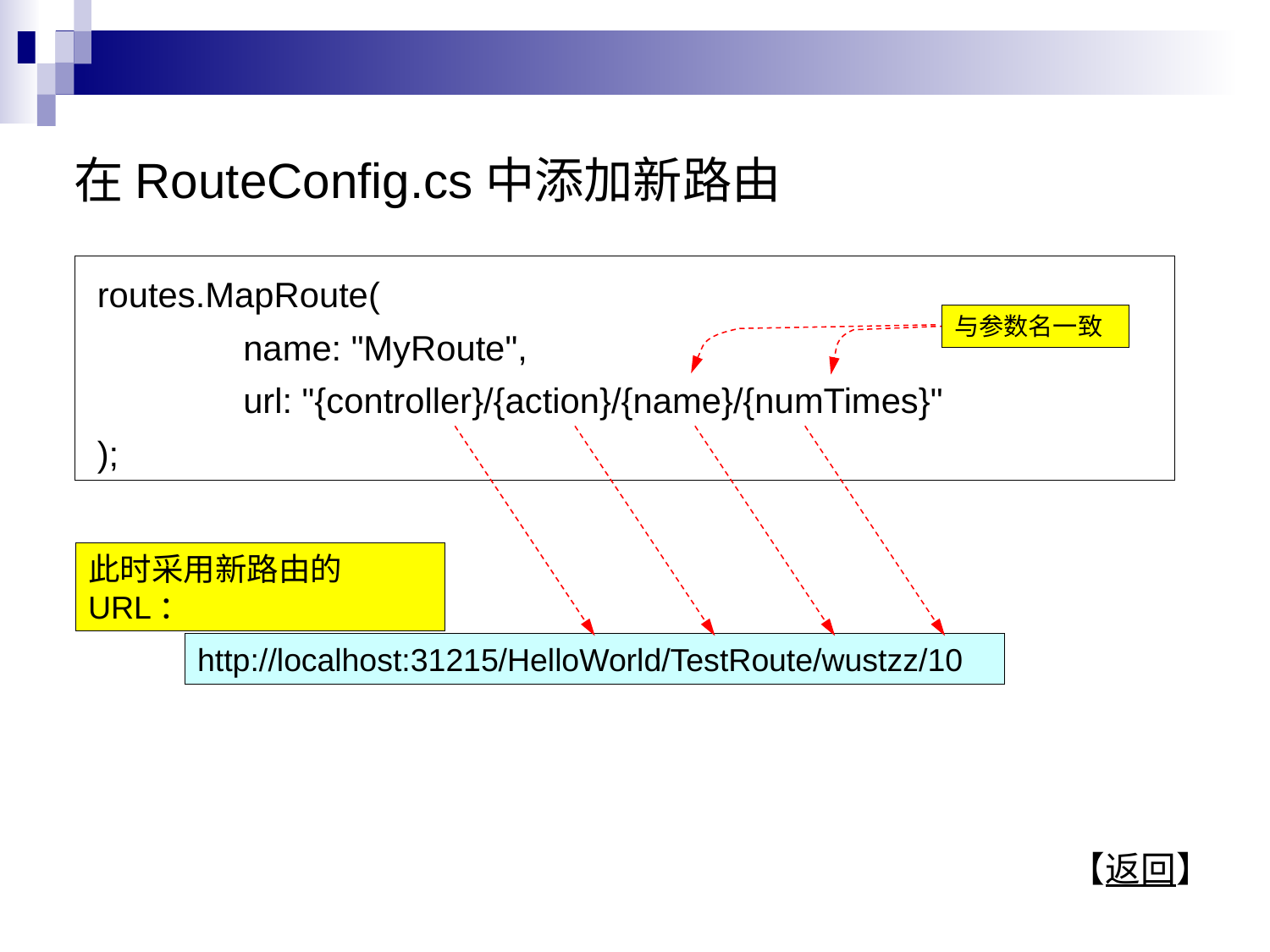

在RouteConfig.cs中添加新路由
 routes.MapRoute(
                name: "MyRoute",
                url: "{controller}/{action}/{name}/{numTimes}"
 );
与参数名一致

此时采用新路由的URL：
http://localhost:31215/HelloWorld/TestRoute/wustzz/10
【返回】